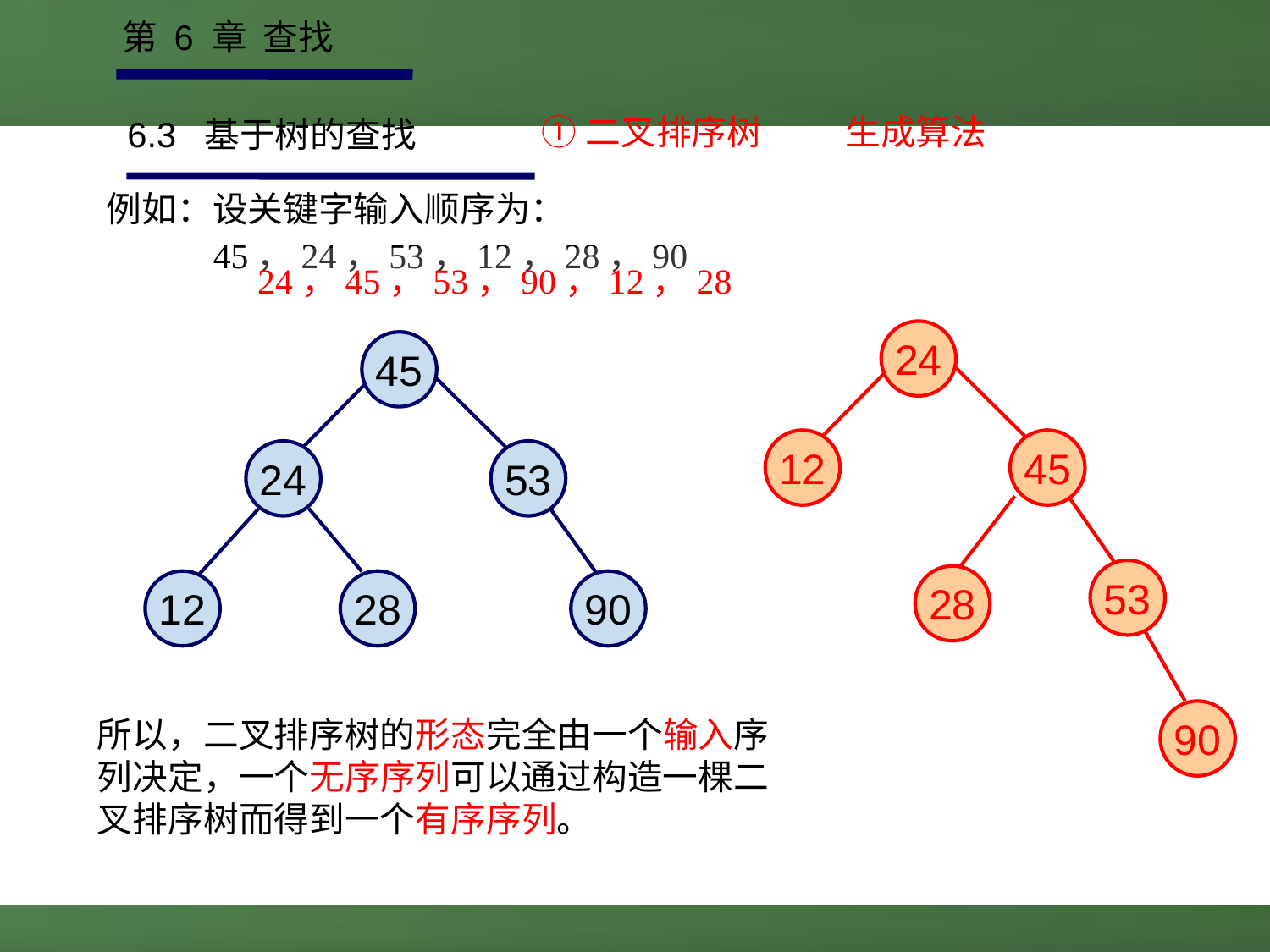

第 6 章  查找

①二叉排序树
生成算法
6.3  基于树的查找

例如：设关键字输入顺序为：
            45，24，53，12，28，90
24，45，53，90，12，28
24
45

12
45
24
53

53
28
12
28
90

90
所以，二叉排序树的形态完全由一个输入序
列决定，一个无序序列可以通过构造一棵二
叉排序树而得到一个有序序列。